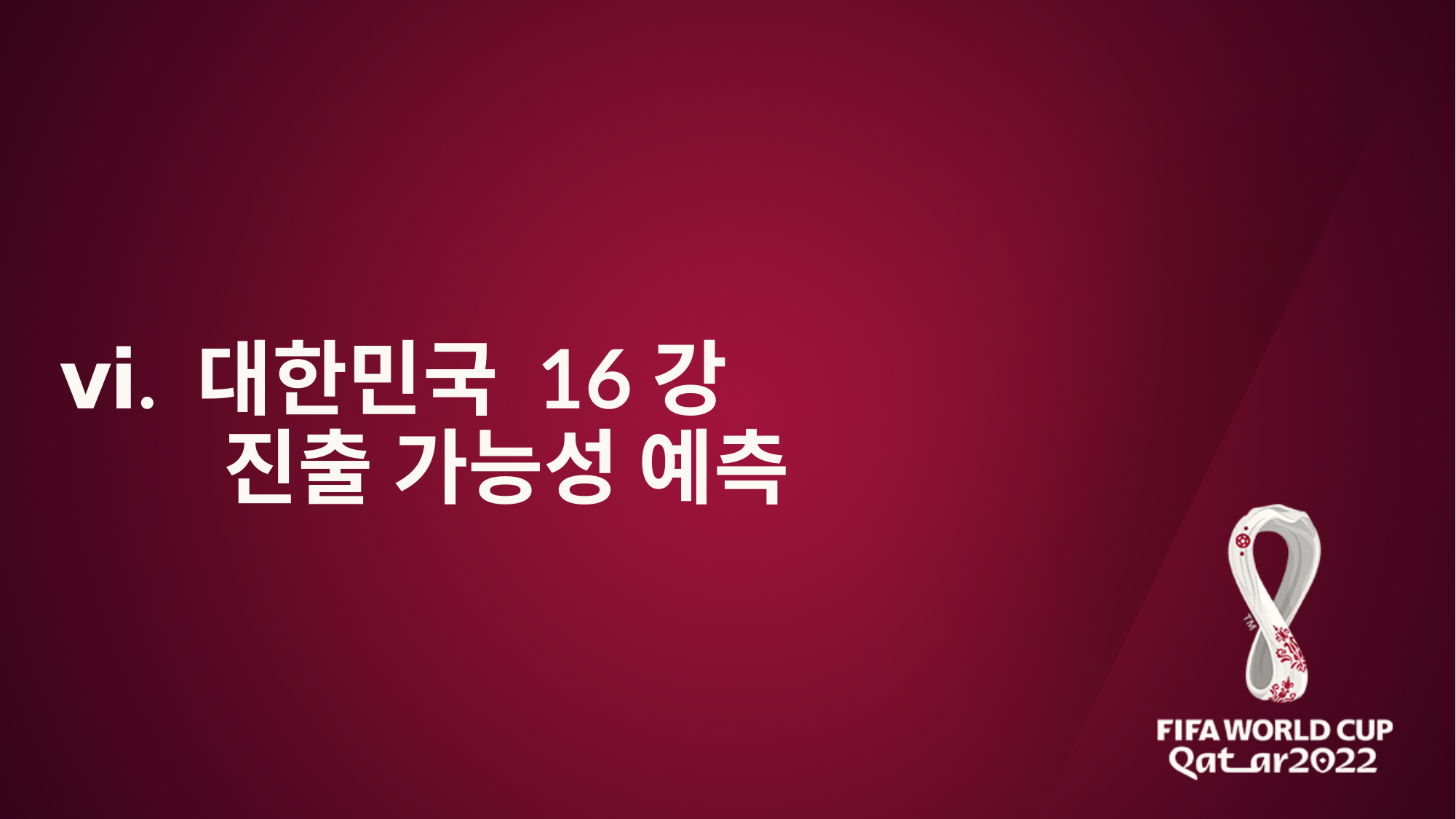

# ⅵ. 대한민국 16강
진출 가능성 예측